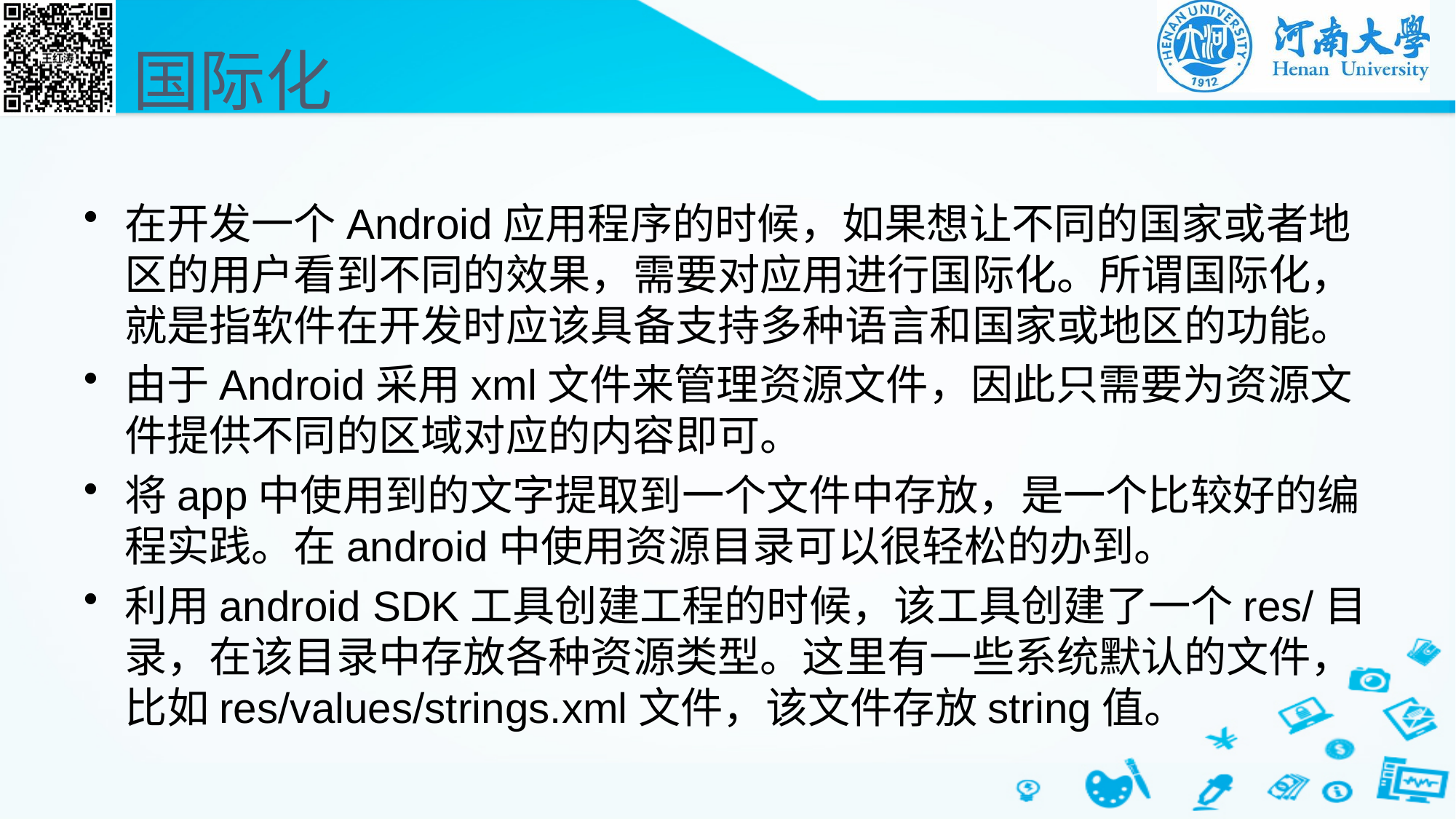

# 国际化
在开发一个Android应用程序的时候，如果想让不同的国家或者地区的用户看到不同的效果，需要对应用进行国际化。所谓国际化，就是指软件在开发时应该具备支持多种语言和国家或地区的功能。
由于Android采用xml文件来管理资源文件，因此只需要为资源文件提供不同的区域对应的内容即可。
将app中使用到的文字提取到一个文件中存放，是一个比较好的编程实践。在android中使用资源目录可以很轻松的办到。
利用android SDK工具创建工程的时候，该工具创建了一个res/目录，在该目录中存放各种资源类型。这里有一些系统默认的文件，比如res/values/strings.xml文件，该文件存放string值。